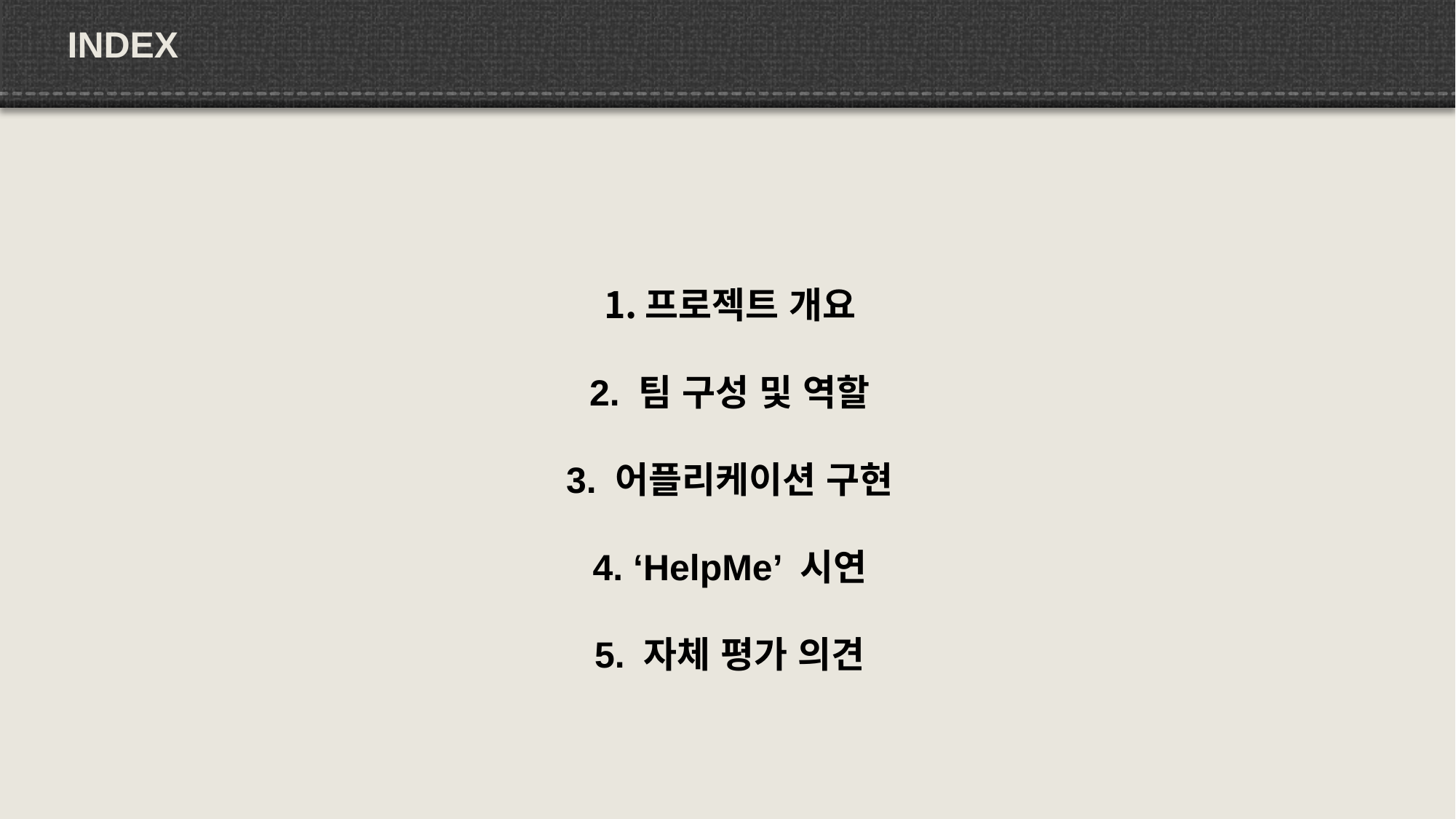

INDEX

프로젝트 개요

2. 팀 구성 및 역할

3. 어플리케이션 구현

4. ‘HelpMe’ 시연

5. 자체 평가 의견